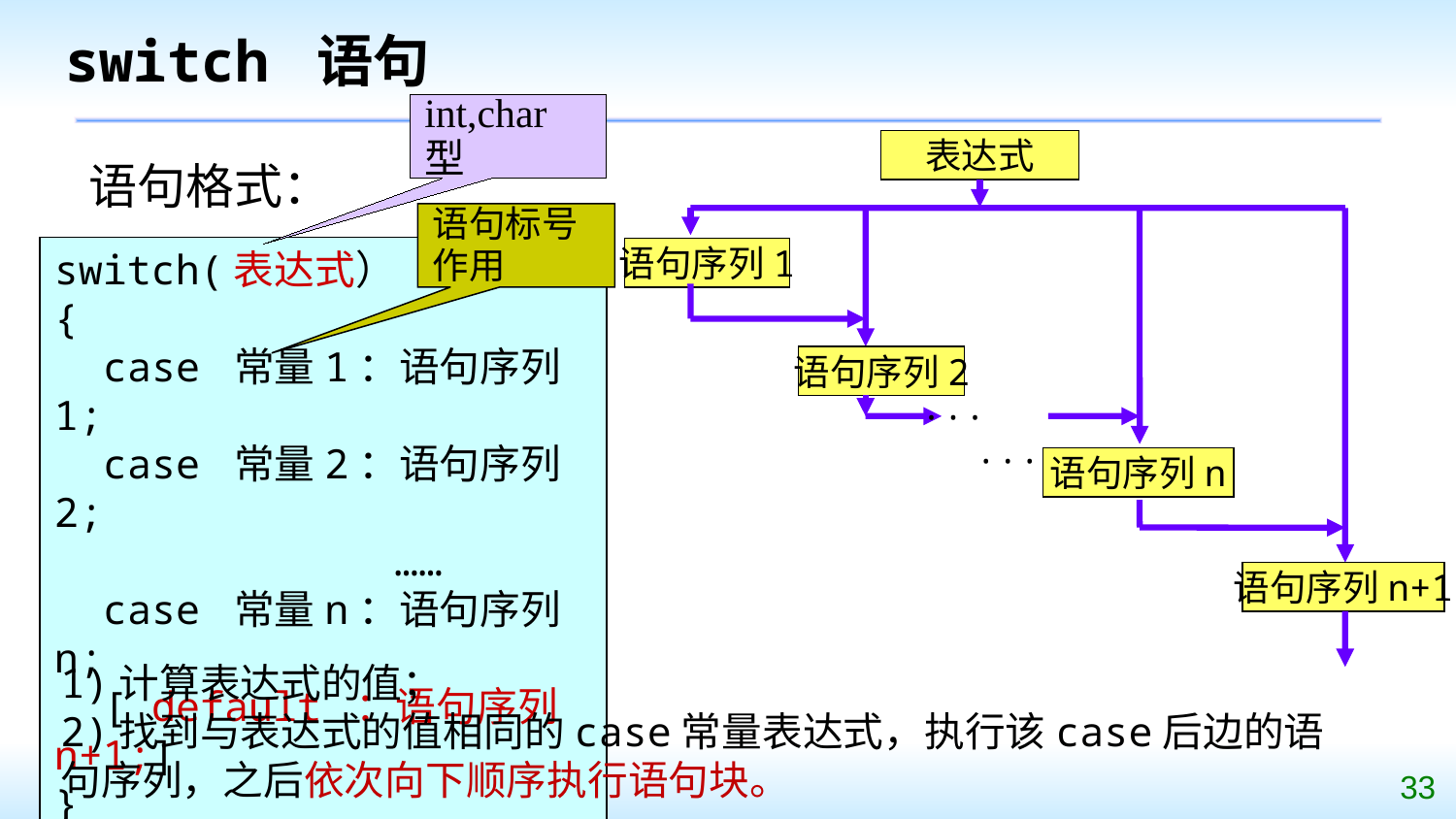

switch 语句
int,char型
表达式

语句序列1

语句序列2
···      ···

语句序列n

语句序列n+1

语句格式：
语句标号作用
switch(表达式）
{
  case 常量1：语句序列1;
  case 常量2：语句序列2;
              ……
  case 常量n：语句序列n;
  [ default ：语句序列n+1;]
}
1)计算表达式的值；
2)找到与表达式的值相同的case常量表达式，执行该case后边的语句序列，之后依次向下顺序执行语句块。
33